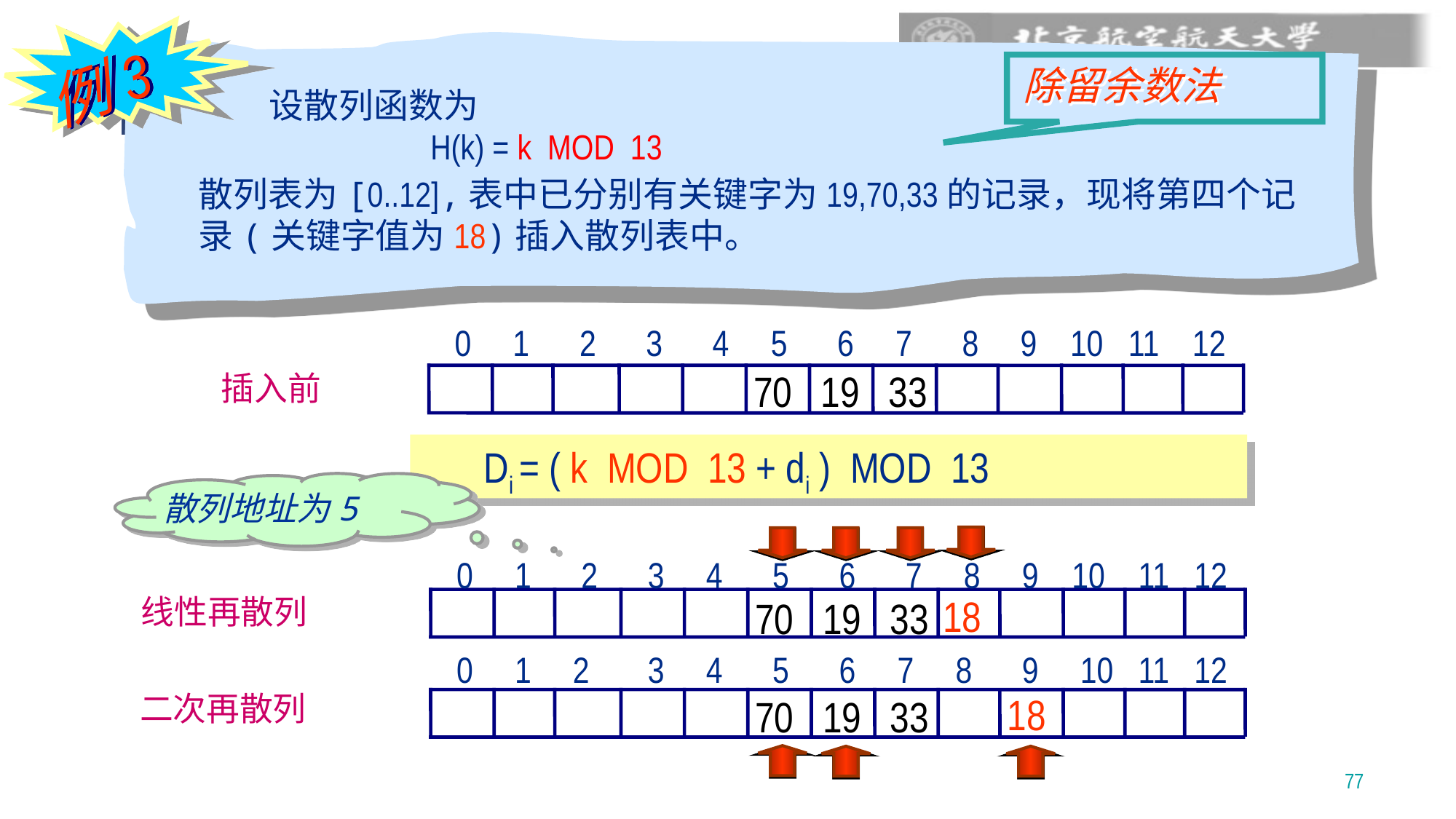

例3

        设散列函数为
                             H(k) = k  MOD  13
散列表为[0..12],表中已分别有关键字为19,70,33的记录，现将第四个记录(关键字值为18)插入散列表中。

除留余数法
0     1      2      3      4     5      6     7      8     9    10   11    12
70   19   33
插入前

 Di = ( k  MOD  13 + di )  MOD  13

散列地址为5

0     1      2      3     4      5      6      7     8     9    10    11   12
70   19   33

18
线性再散列
0     1     2       3     4      5      6     7     8      9     10   11   12
70   19   33

18
二次再散列
77